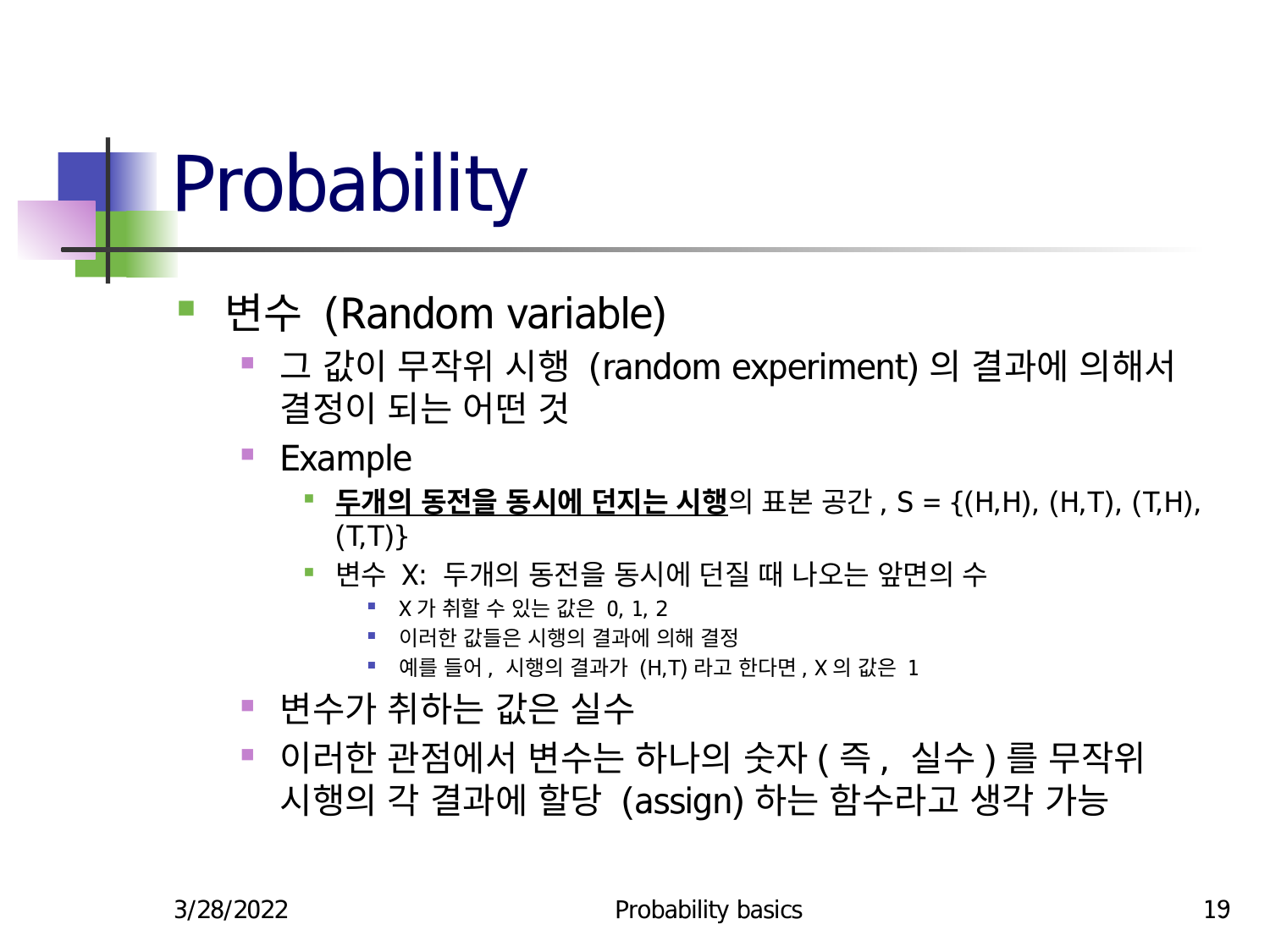

# Probability
변수 (Random variable)
그 값이 무작위 시행 (random experiment)의 결과에 의해서 결정이 되는 어떤 것
Example
두개의 동전을 동시에 던지는 시행의 표본 공간, S = {(H,H), (H,T), (T,H), (T,T)}
변수 X: 두개의 동전을 동시에 던질 때 나오는 앞면의 수
X가 취할 수 있는 값은 0, 1, 2
이러한 값들은 시행의 결과에 의해 결정
예를 들어, 시행의 결과가 (H,T)라고 한다면, X의 값은 1
변수가 취하는 값은 실수
이러한 관점에서 변수는 하나의 숫자(즉, 실수)를 무작위 시행의 각 결과에 할당 (assign)하는 함수라고 생각 가능

3/28/2022
Probability basics
19